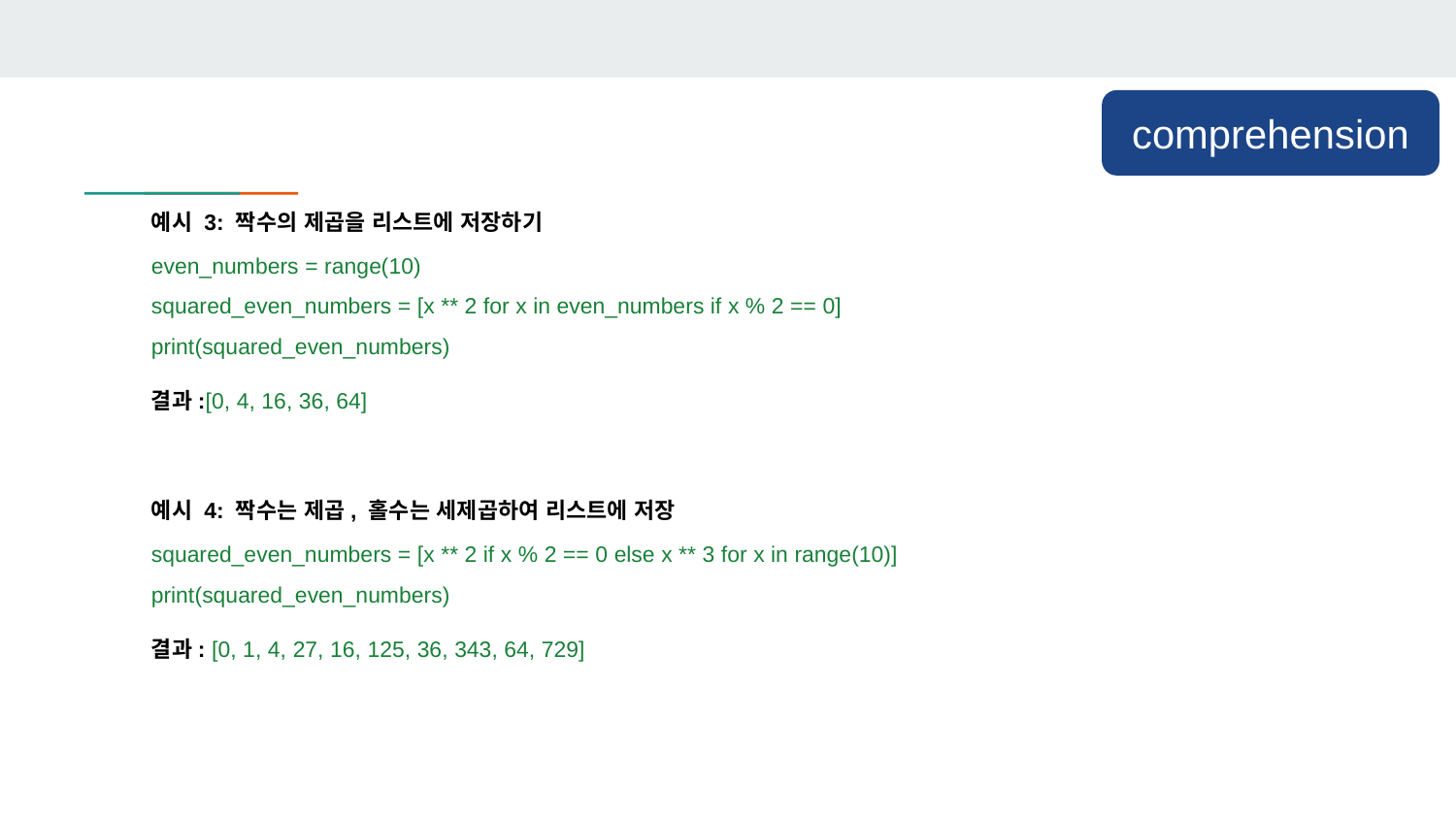

comprehension
예시 3: 짝수의 제곱을 리스트에 저장하기
even_numbers = range(10)
squared_even_numbers = [x ** 2 for x in even_numbers if x % 2 == 0]
print(squared_even_numbers)
결과:[0, 4, 16, 36, 64]

예시 4: 짝수는 제곱, 홀수는 세제곱하여 리스트에 저장
squared_even_numbers = [x ** 2 if x % 2 == 0 else x ** 3 for x in range(10)]
print(squared_even_numbers)
결과: [0, 1, 4, 27, 16, 125, 36, 343, 64, 729]